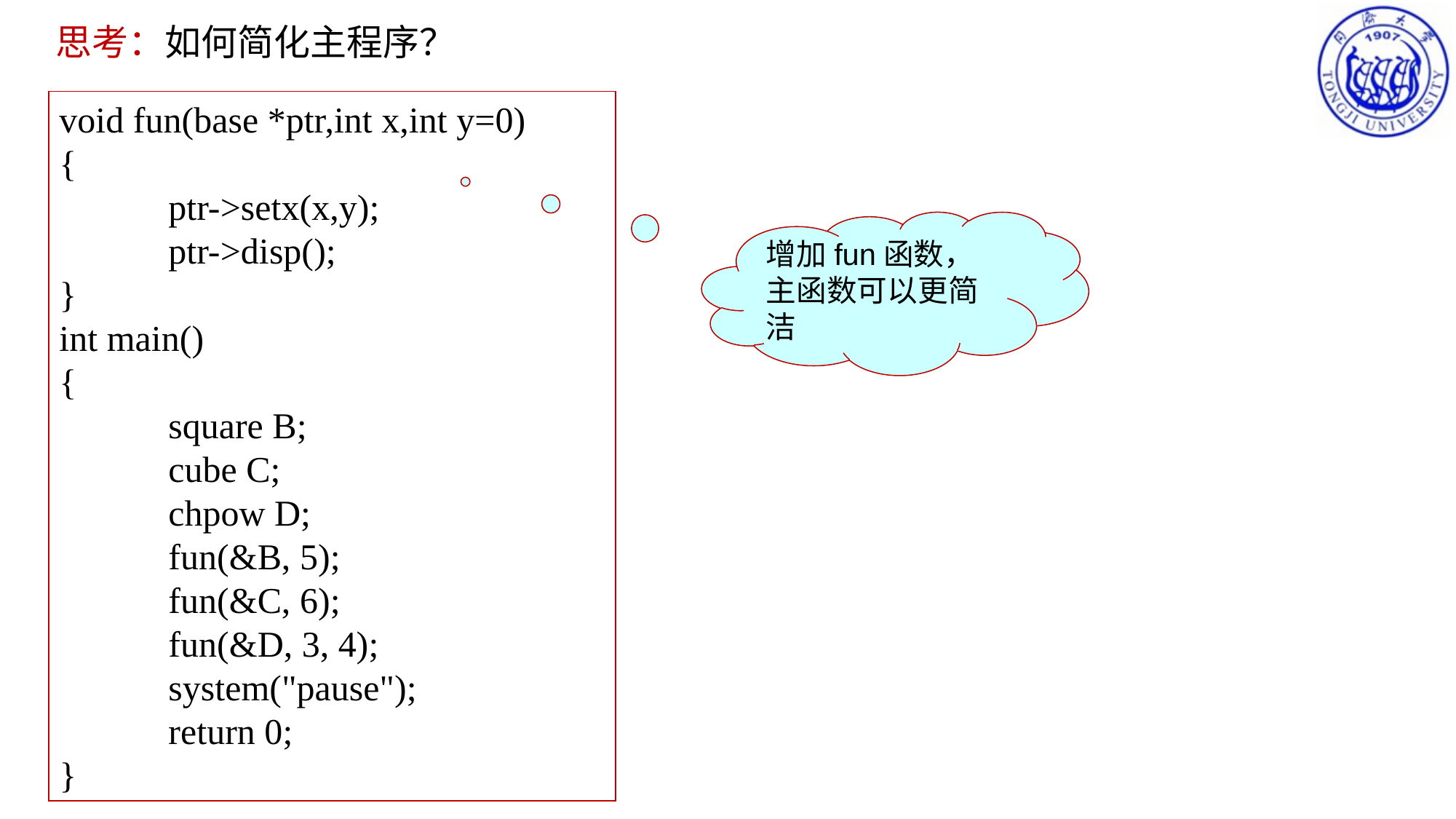

思考：如何简化主程序？
void fun(base *ptr,int x,int y=0)
{
	ptr->setx(x,y);
	ptr->disp();
}
int main()
{
	square B;
	cube C;
	chpow D;
	fun(&B, 5);
	fun(&C, 6);
	fun(&D, 3, 4);
	system("pause");
	return 0;
}
增加fun函数，主函数可以更简洁